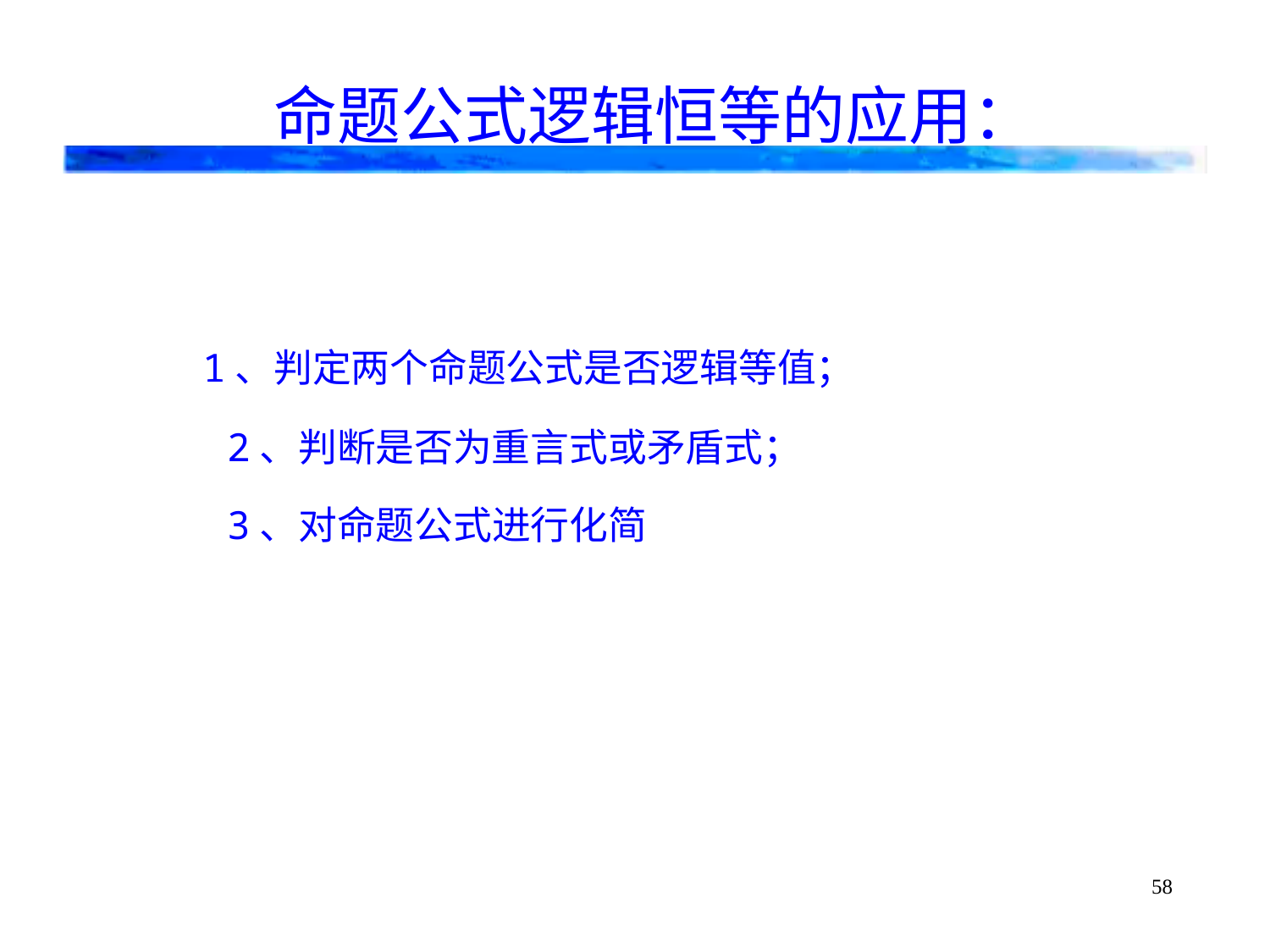

命题公式逻辑恒等的应用：

    1、判定两个命题公式是否逻辑等值；
    2、判断是否为重言式或矛盾式；
    3、对命题公式进行化简
58